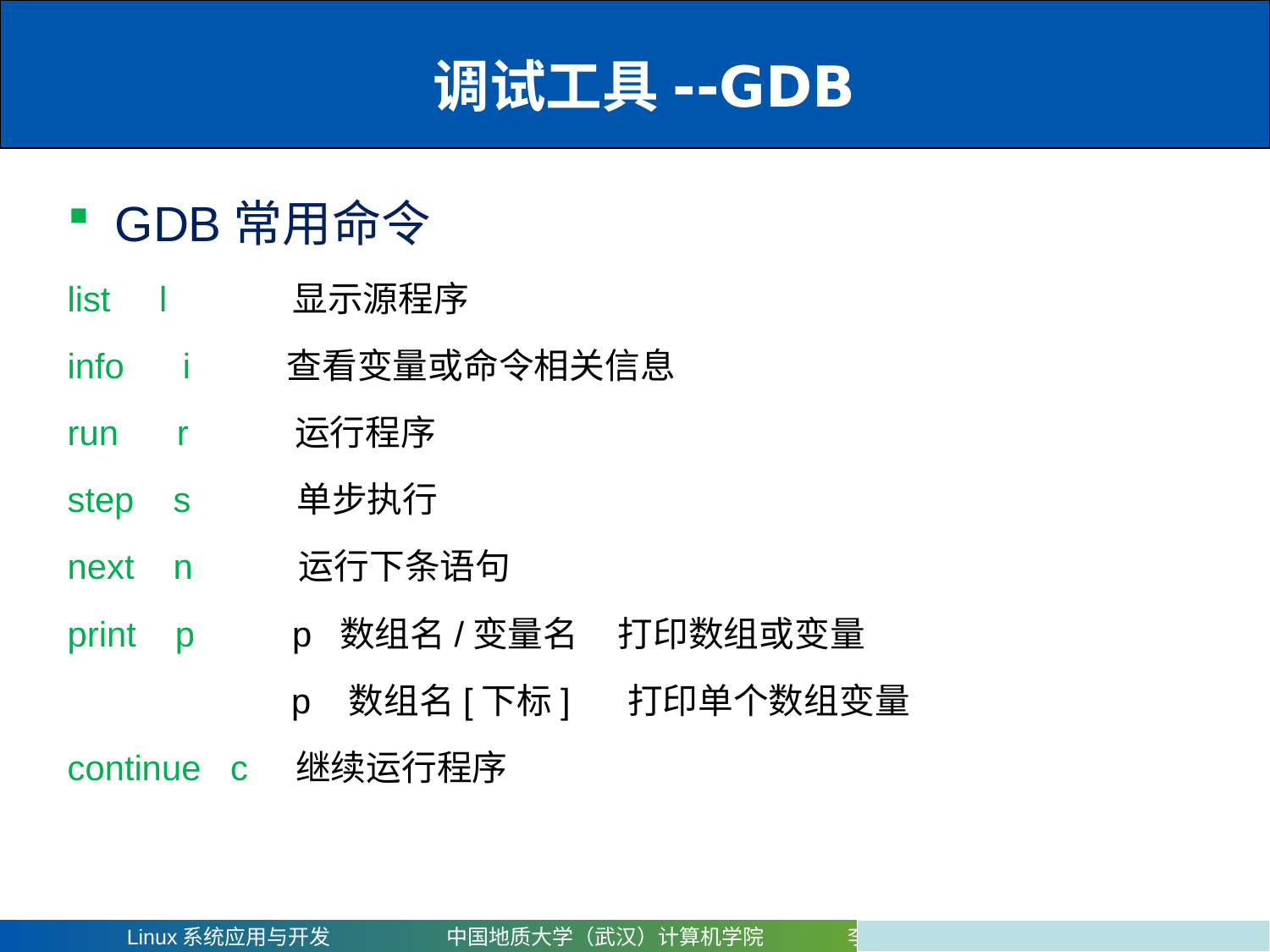

调试工具--GDB

GDB常用命令
list     l            显示源程序
info      i         查看变量或命令相关信息
run      r          运行程序
step    s          单步执行
next    n          运行下条语句
print    p          p  数组名/变量名     打印数组或变量
                       p   数组名[下标]     打印单个数组变量
continue   c    继续运行程序